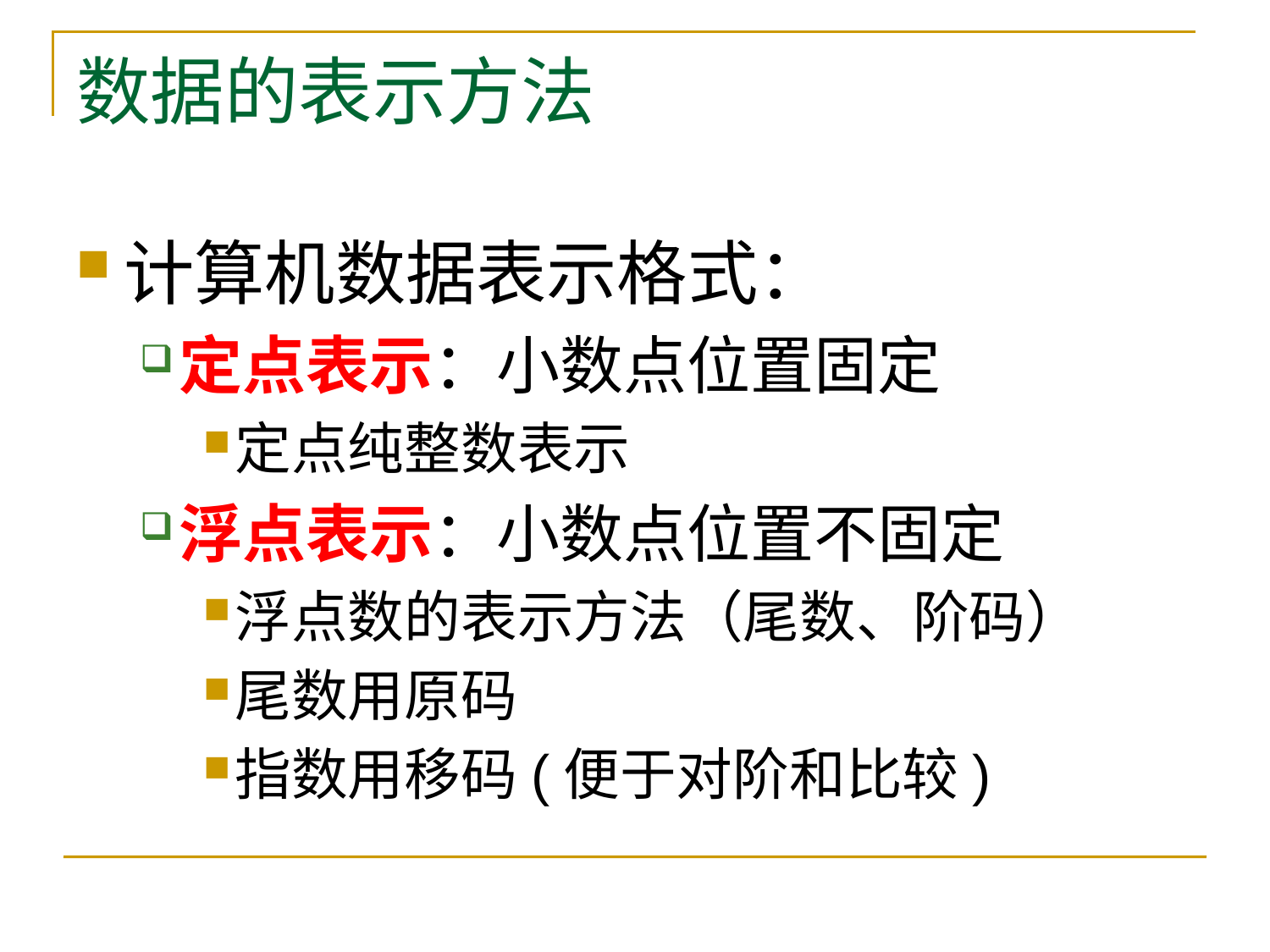

# 数据的表示方法
计算机数据表示格式：
定点表示：小数点位置固定
定点纯整数表示
浮点表示：小数点位置不固定
浮点数的表示方法（尾数、阶码）
尾数用原码
指数用移码(便于对阶和比较)

5